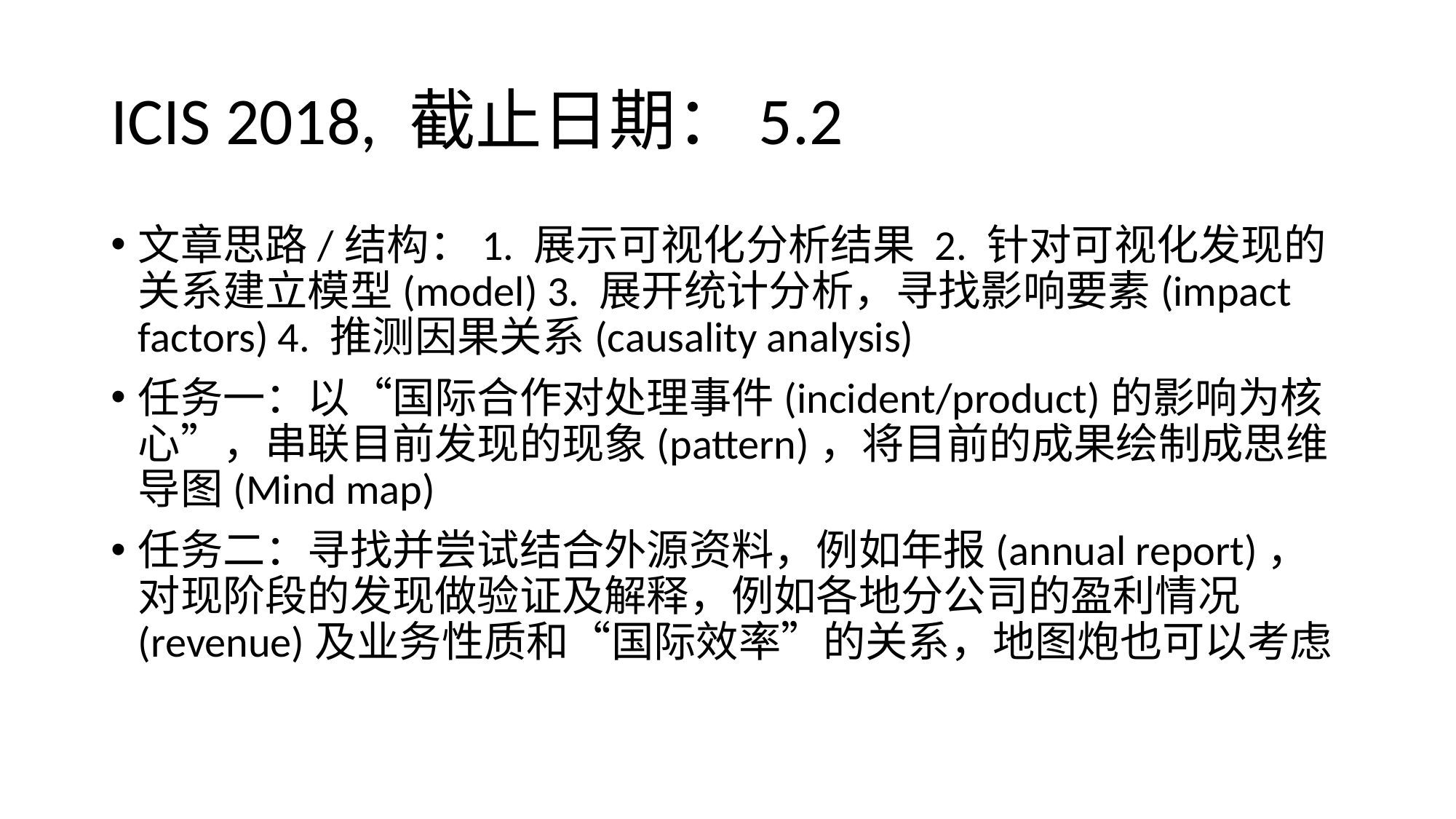

# ICIS 2018, 截止日期：5.2
文章思路/结构：1. 展示可视化分析结果 2. 针对可视化发现的关系建立模型(model) 3. 展开统计分析，寻找影响要素(impact factors) 4. 推测因果关系(causality analysis)
任务一：以“国际合作对处理事件(incident/product)的影响为核心”，串联目前发现的现象(pattern)，将目前的成果绘制成思维导图(Mind map)
任务二：寻找并尝试结合外源资料，例如年报(annual report)，对现阶段的发现做验证及解释，例如各地分公司的盈利情况(revenue)及业务性质和“国际效率”的关系，地图炮也可以考虑